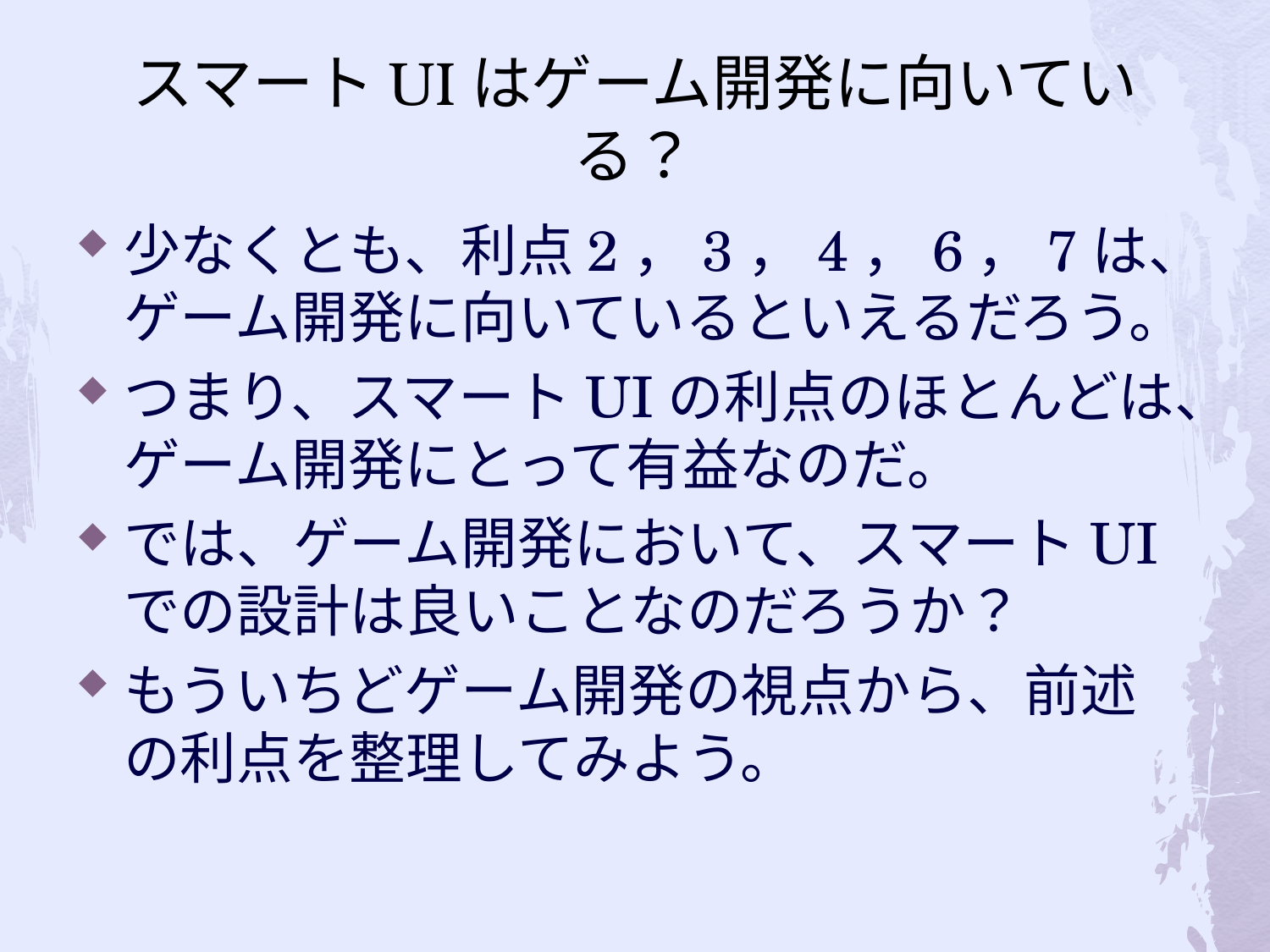

# スマートUIはゲーム開発に向いている？
少なくとも、利点2，3，4，6，7は、ゲーム開発に向いているといえるだろう。
つまり、スマートUIの利点のほとんどは、ゲーム開発にとって有益なのだ。
では、ゲーム開発において、スマートUIでの設計は良いことなのだろうか？
もういちどゲーム開発の視点から、前述の利点を整理してみよう。